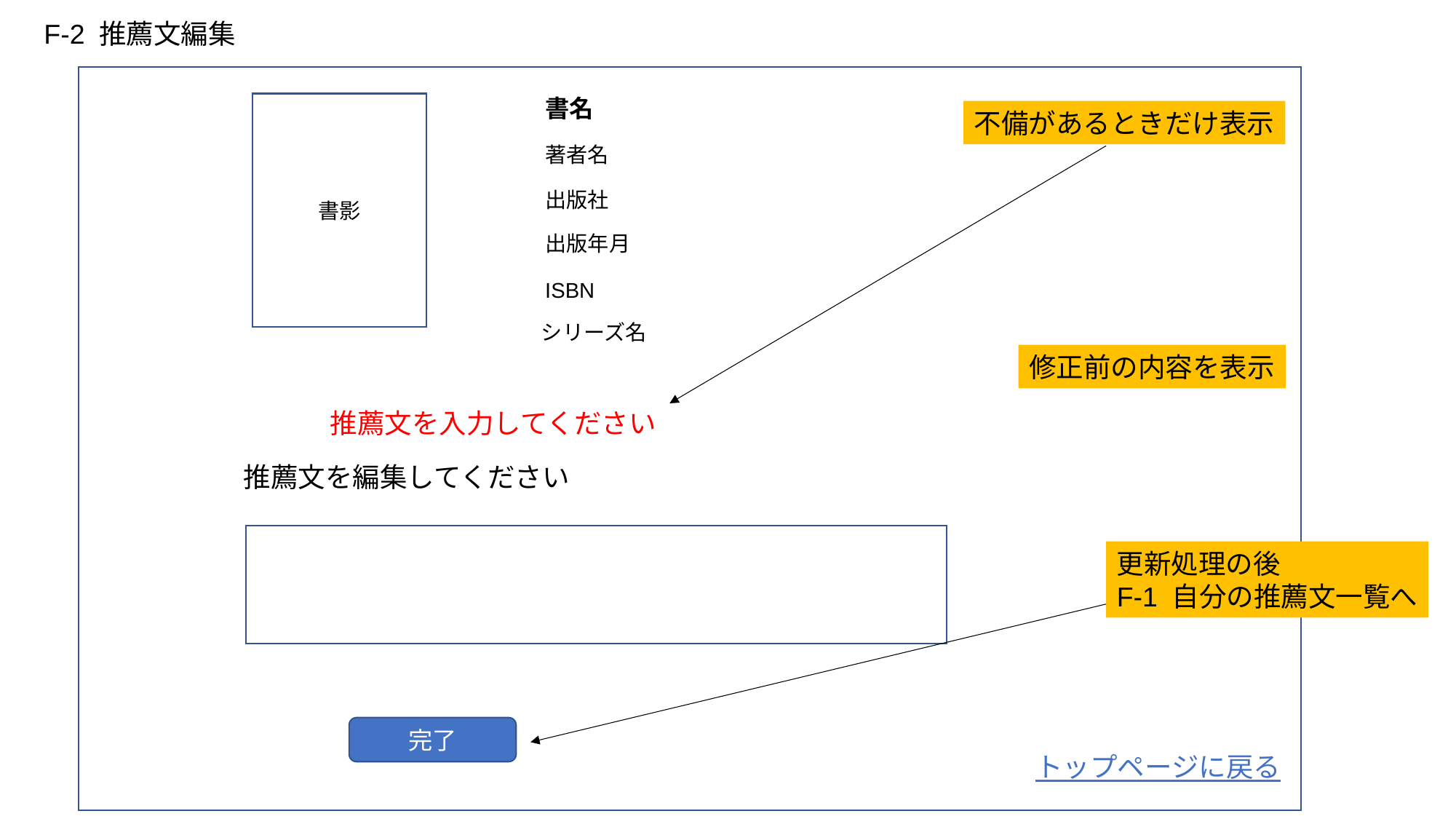

F-2 推薦文編集

書名
書影
不備があるときだけ表示
著者名
出版社
出版年月
ISBN
シリーズ名
修正前の内容を表示
推薦文を入力してください
推薦文を編集してください

更新処理の後
F-1 自分の推薦文一覧へ
完了
トップページに戻る